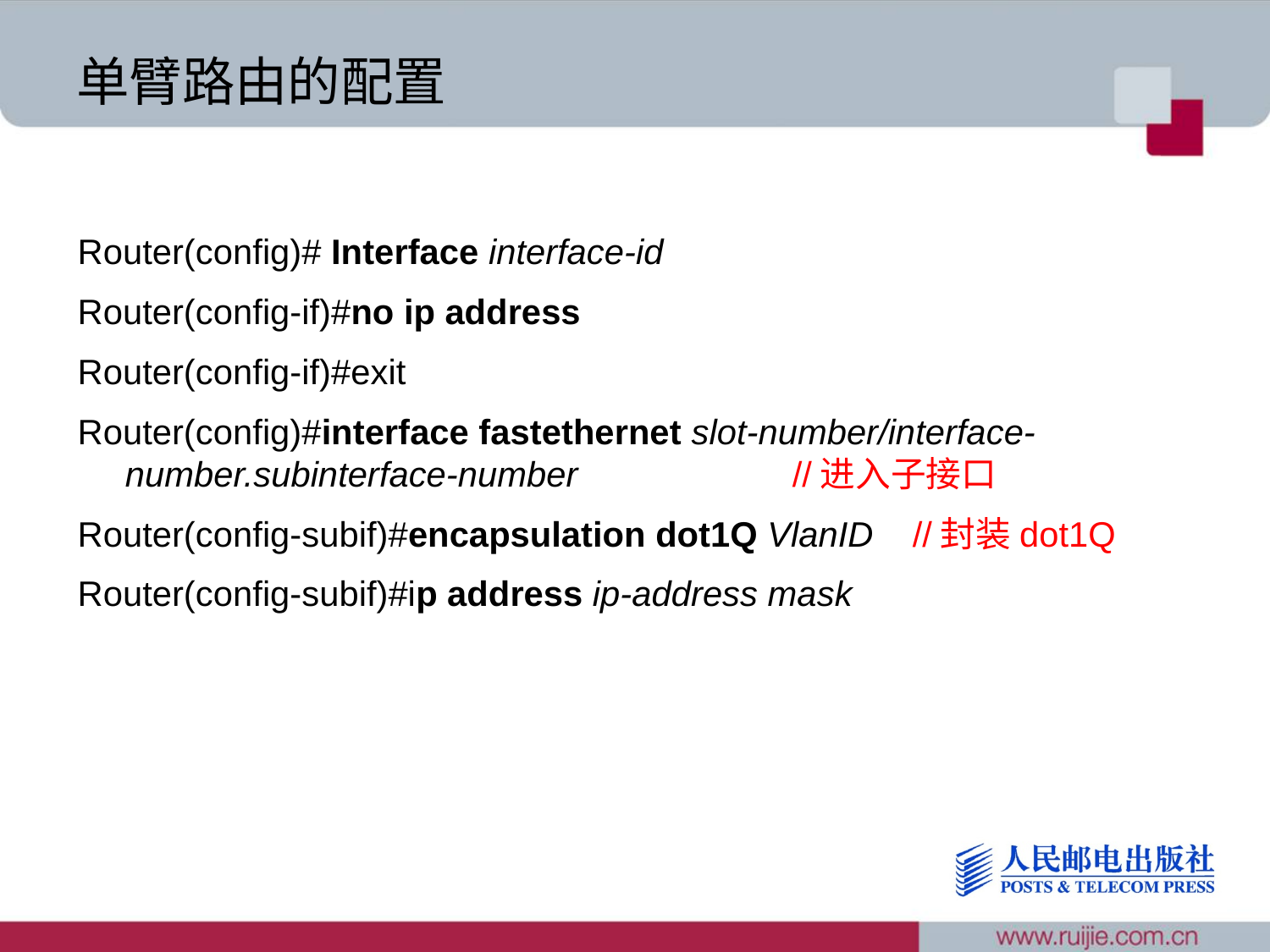

# 单臂路由的配置
Router(config)# Interface interface-id
Router(config-if)#no ip address
Router(config-if)#exit
Router(config)#interface fastethernet slot-number/interface-number.subinterface-number                      //进入子接口
Router(config-subif)#encapsulation dot1Q VlanID    //封装dot1Q
Router(config-subif)#ip address ip-address mask